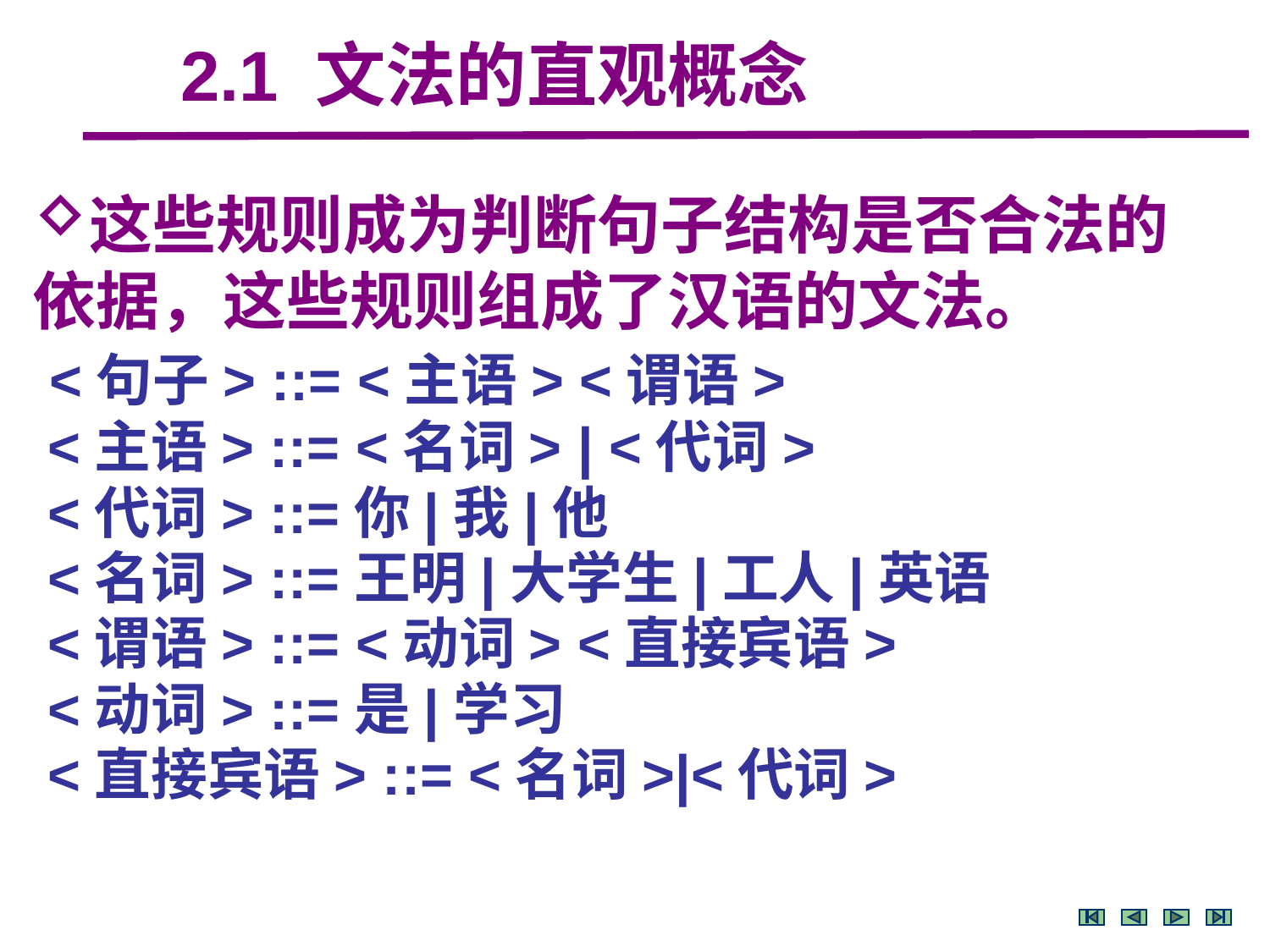

2.1 文法的直观概念
这些规则成为判断句子结构是否合法的依据，这些规则组成了汉语的文法。
 <句子> ::= <主语> <谓语>
 <主语> ::= <名词> | <代词>
 <代词> ::=你|我|他
 <名词> ::=王明|大学生|工人|英语
 <谓语> ::= <动词> <直接宾语>
 <动词> ::=是|学习
 <直接宾语> ::= <名词>|<代词>